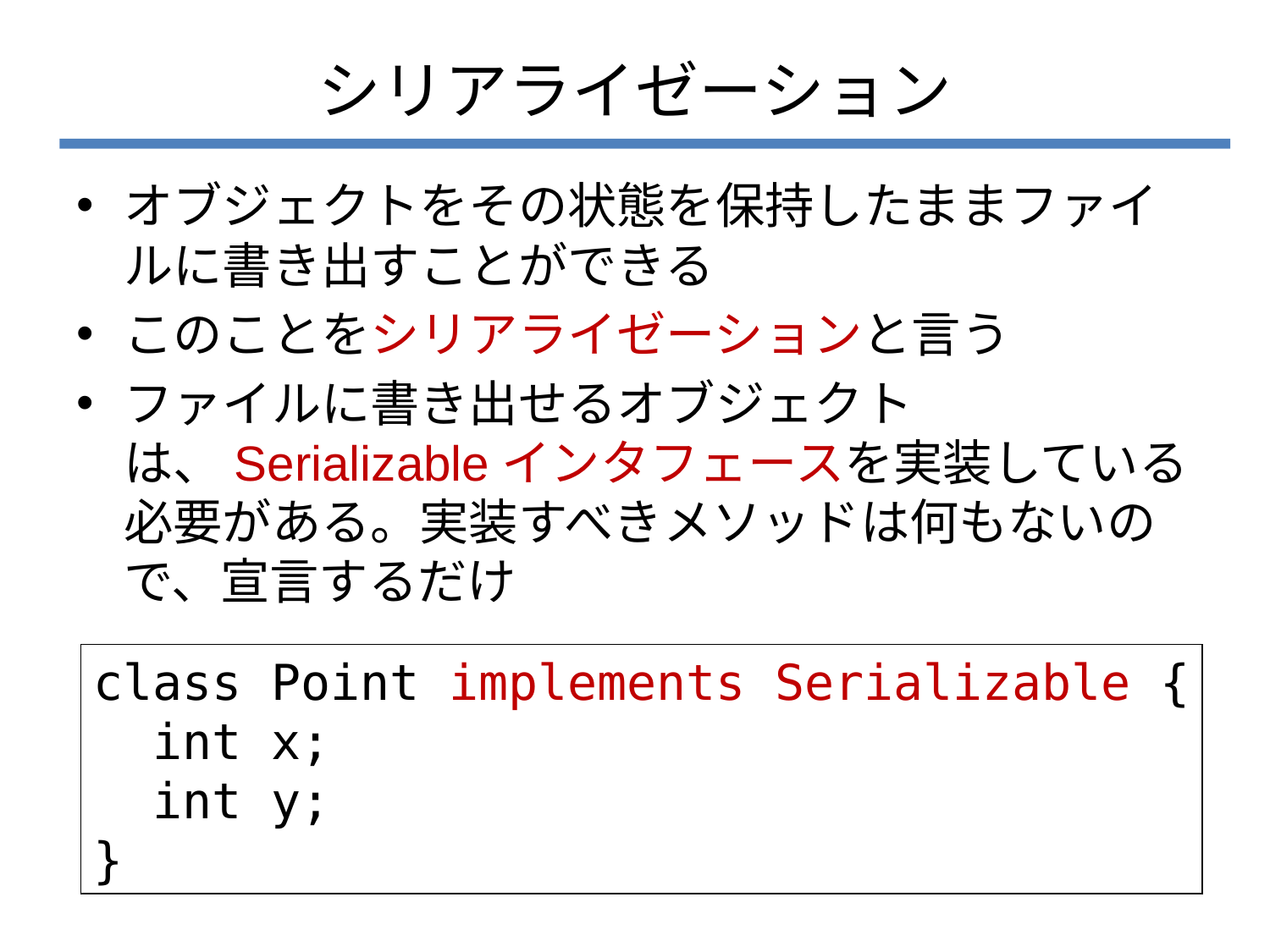

# シリアライゼーション
オブジェクトをその状態を保持したままファイルに書き出すことができる
このことをシリアライゼーションと言う
ファイルに書き出せるオブジェクトは、Serializableインタフェースを実装している必要がある。実装すべきメソッドは何もないので、宣言するだけ
class Point implements Serializable {
  int x;
  int y;
}